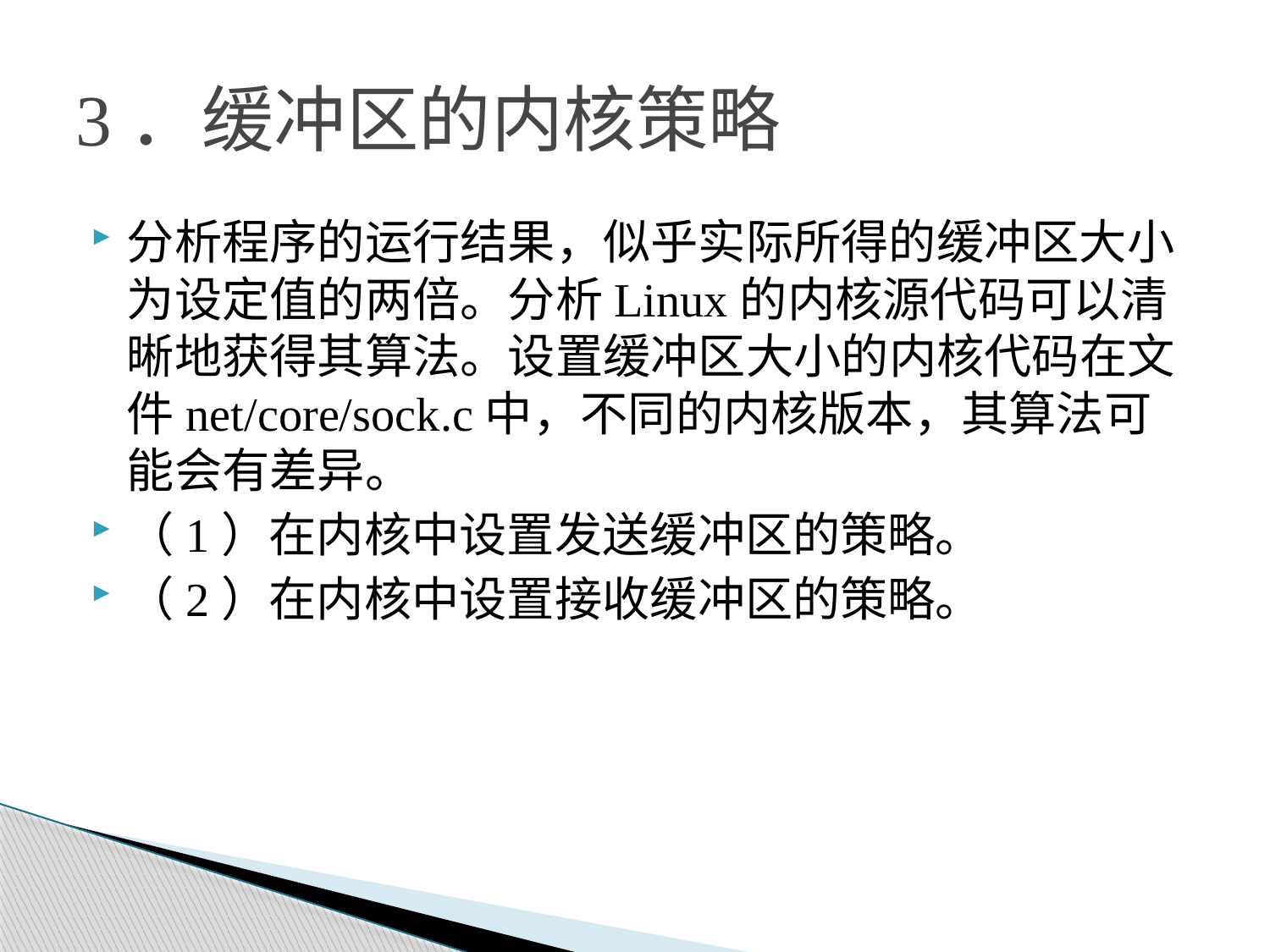

# 3．缓冲区的内核策略
分析程序的运行结果，似乎实际所得的缓冲区大小为设定值的两倍。分析Linux的内核源代码可以清晰地获得其算法。设置缓冲区大小的内核代码在文件net/core/sock.c中，不同的内核版本，其算法可能会有差异。
（1）在内核中设置发送缓冲区的策略。
（2）在内核中设置接收缓冲区的策略。